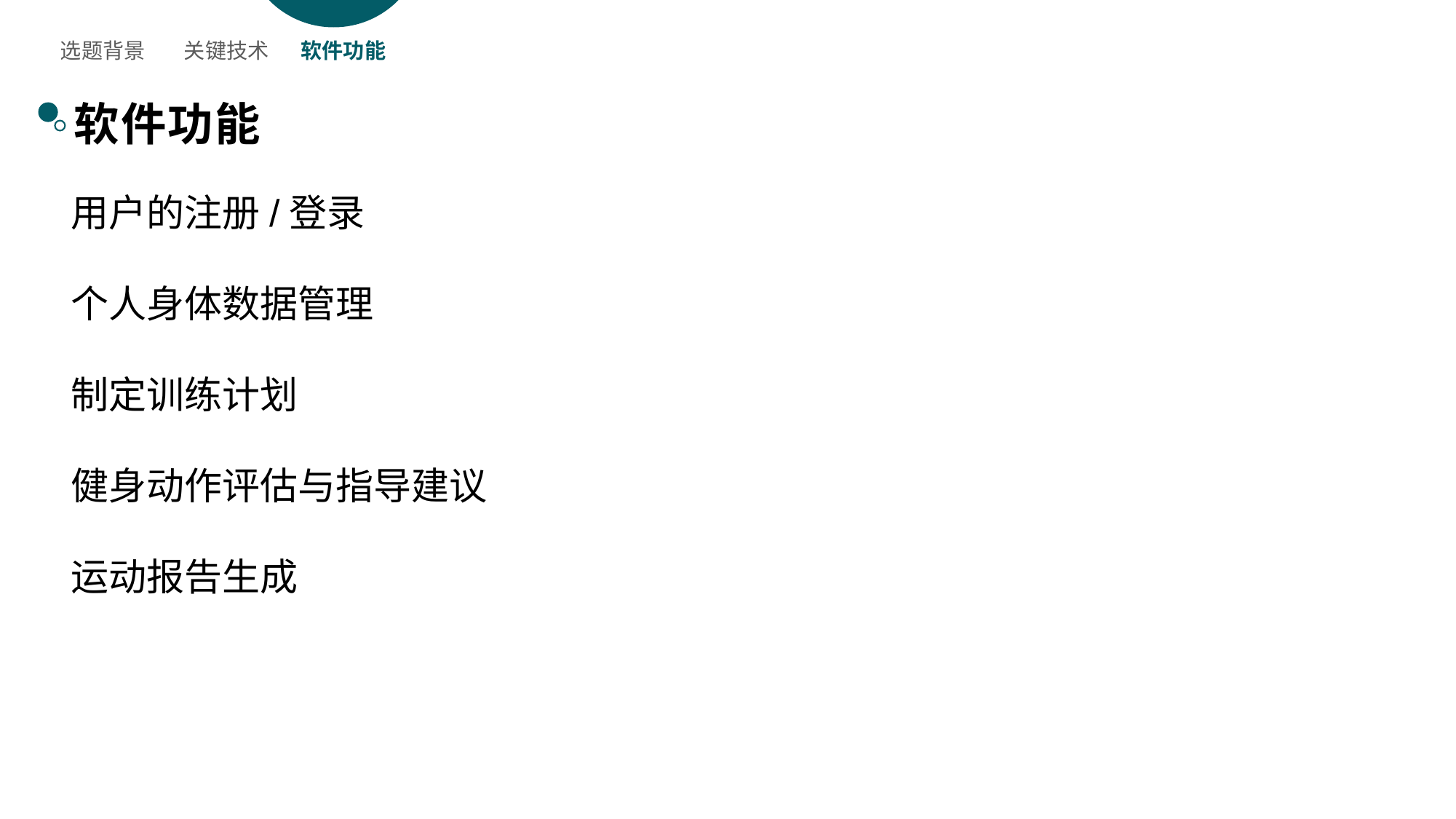

选题背景
关键技术
软件功能

软件功能

用户的注册/登录

个人身体数据管理

制定训练计划

健身动作评估与指导建议

运动报告生成